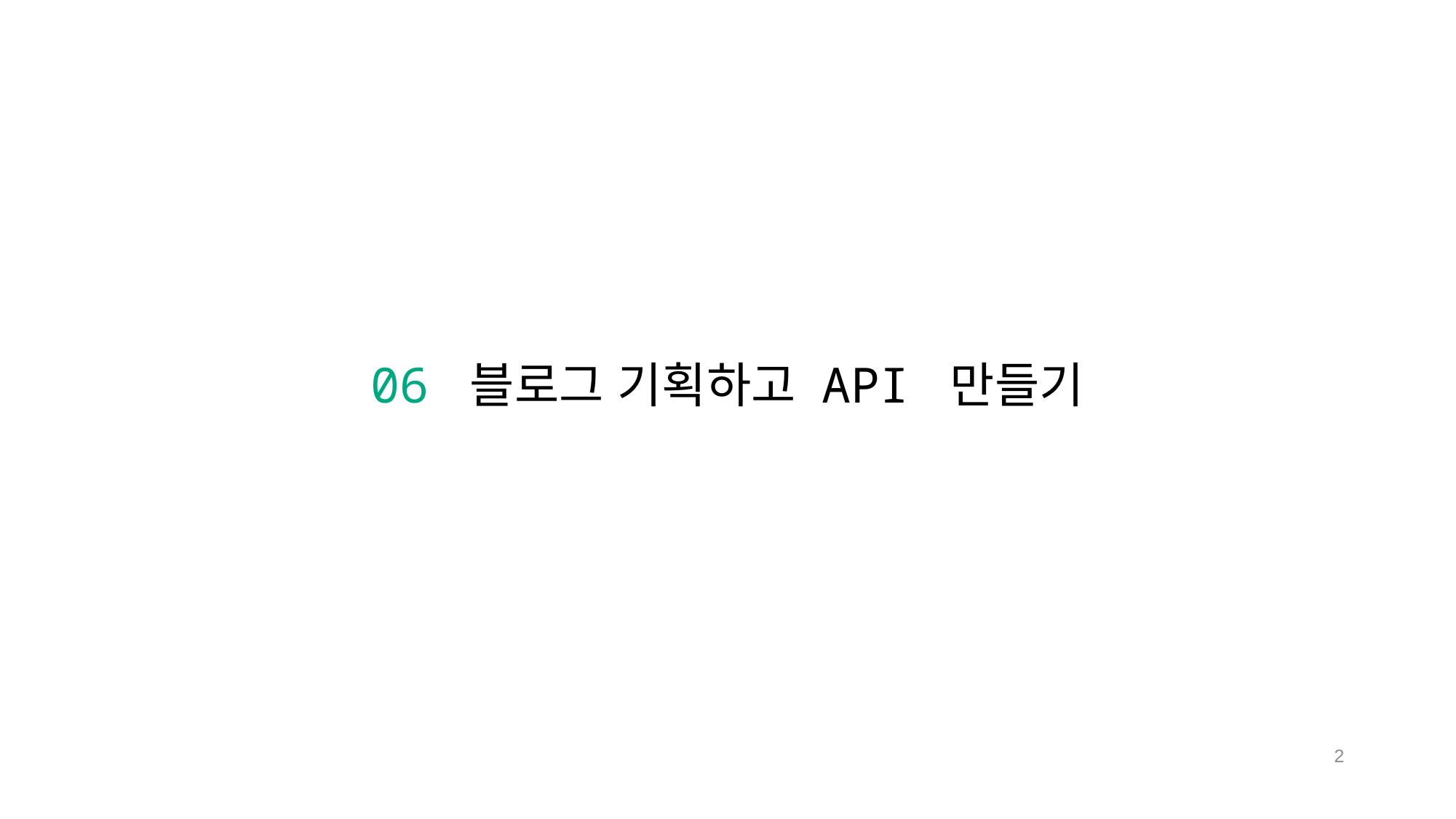

# 06 블로그 기획하고 API 만들기
2